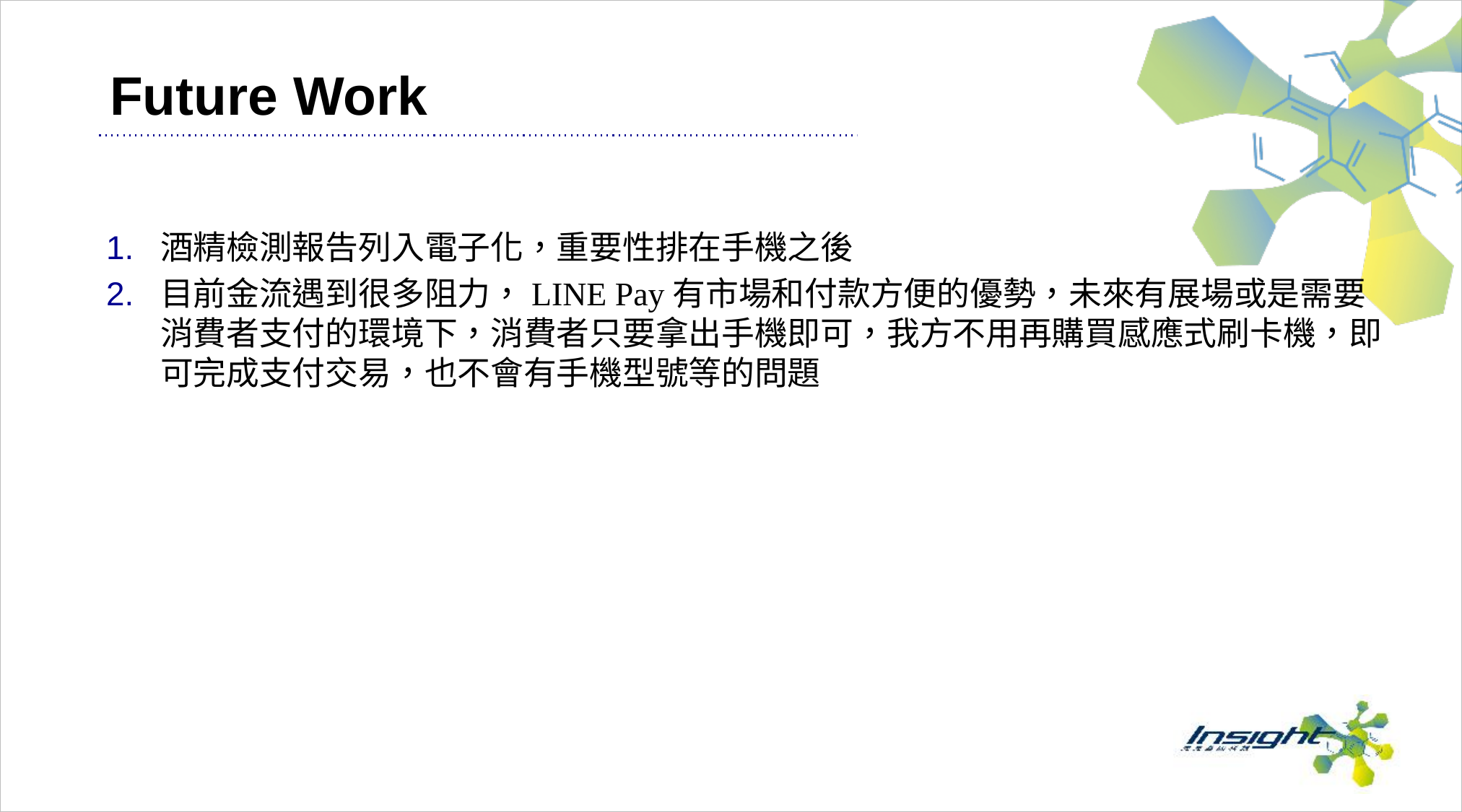

# Future Work

酒精檢測報告列入電子化，重要性排在手機之後
目前金流遇到很多阻力，LINE Pay有市場和付款方便的優勢，未來有展場或是需要消費者支付的環境下，消費者只要拿出手機即可，我方不用再購買感應式刷卡機，即可完成支付交易，也不會有手機型號等的問題